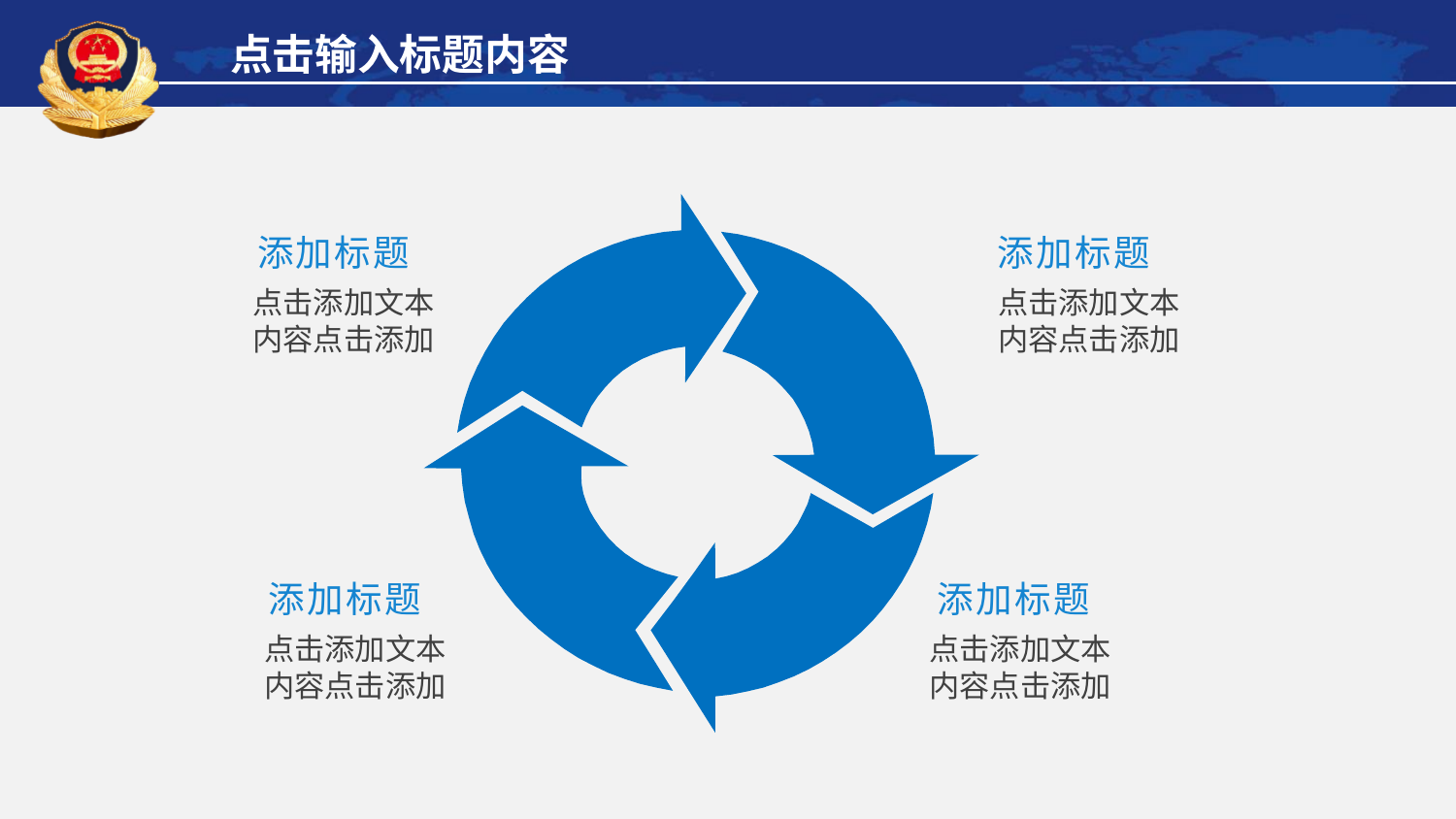

点击输入标题内容

添加标题
点击添加文本内容点击添加
添加标题
点击添加文本内容点击添加

添加标题
点击添加文本内容点击添加
添加标题
点击添加文本内容点击添加
延时符